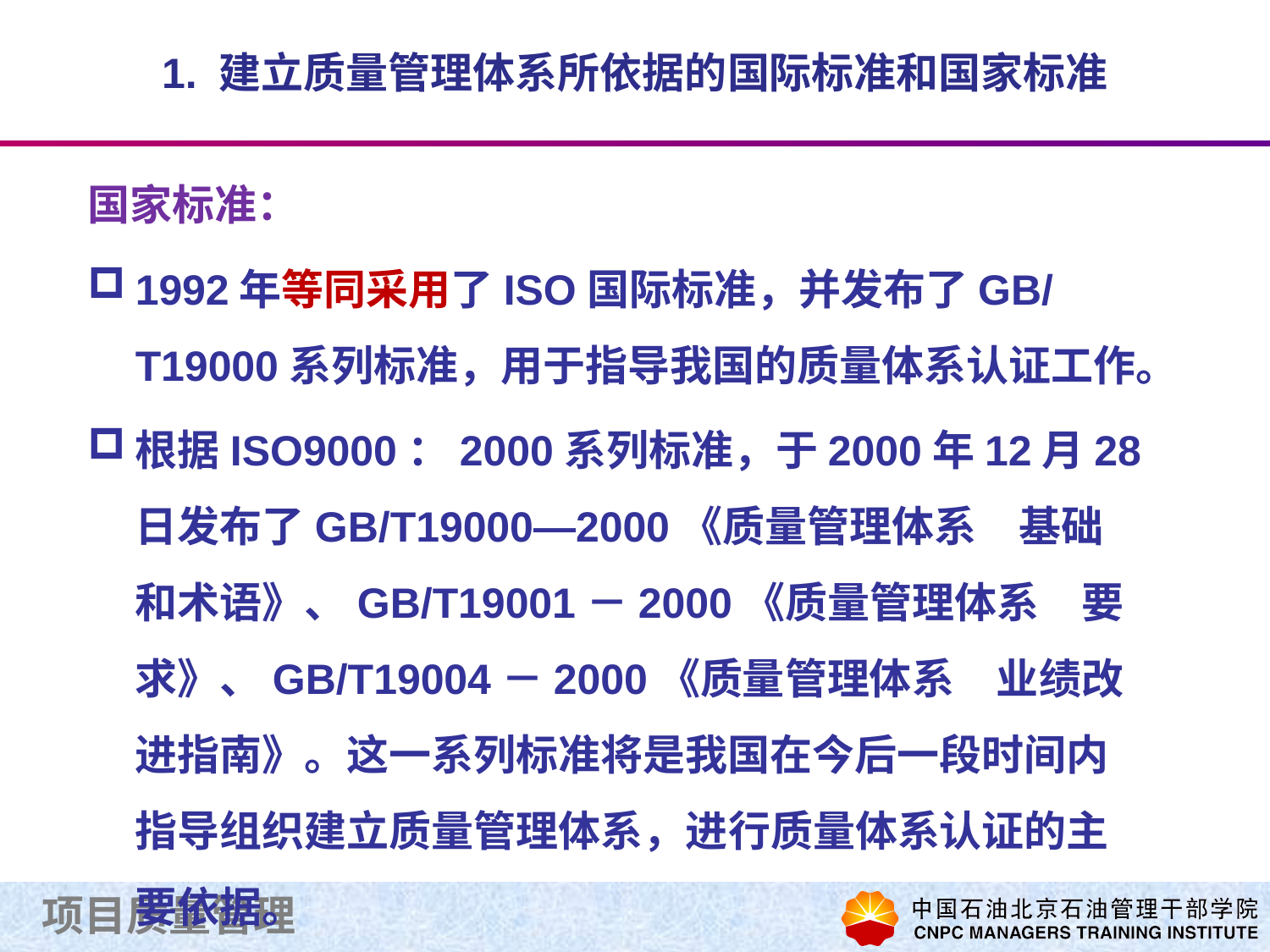

# 1. 建立质量管理体系所依据的国际标准和国家标准
国家标准：
1992年等同采用了ISO国际标准，并发布了GB/T19000系列标准，用于指导我国的质量体系认证工作。
根据ISO9000：2000系列标准，于2000年12月28日发布了GB/T19000—2000《质量管理体系　基础和术语》、GB/T19001－2000《质量管理体系　要求》、GB/T19004－2000《质量管理体系　业绩改进指南》。这一系列标准将是我国在今后一段时间内指导组织建立质量管理体系，进行质量体系认证的主要依据。